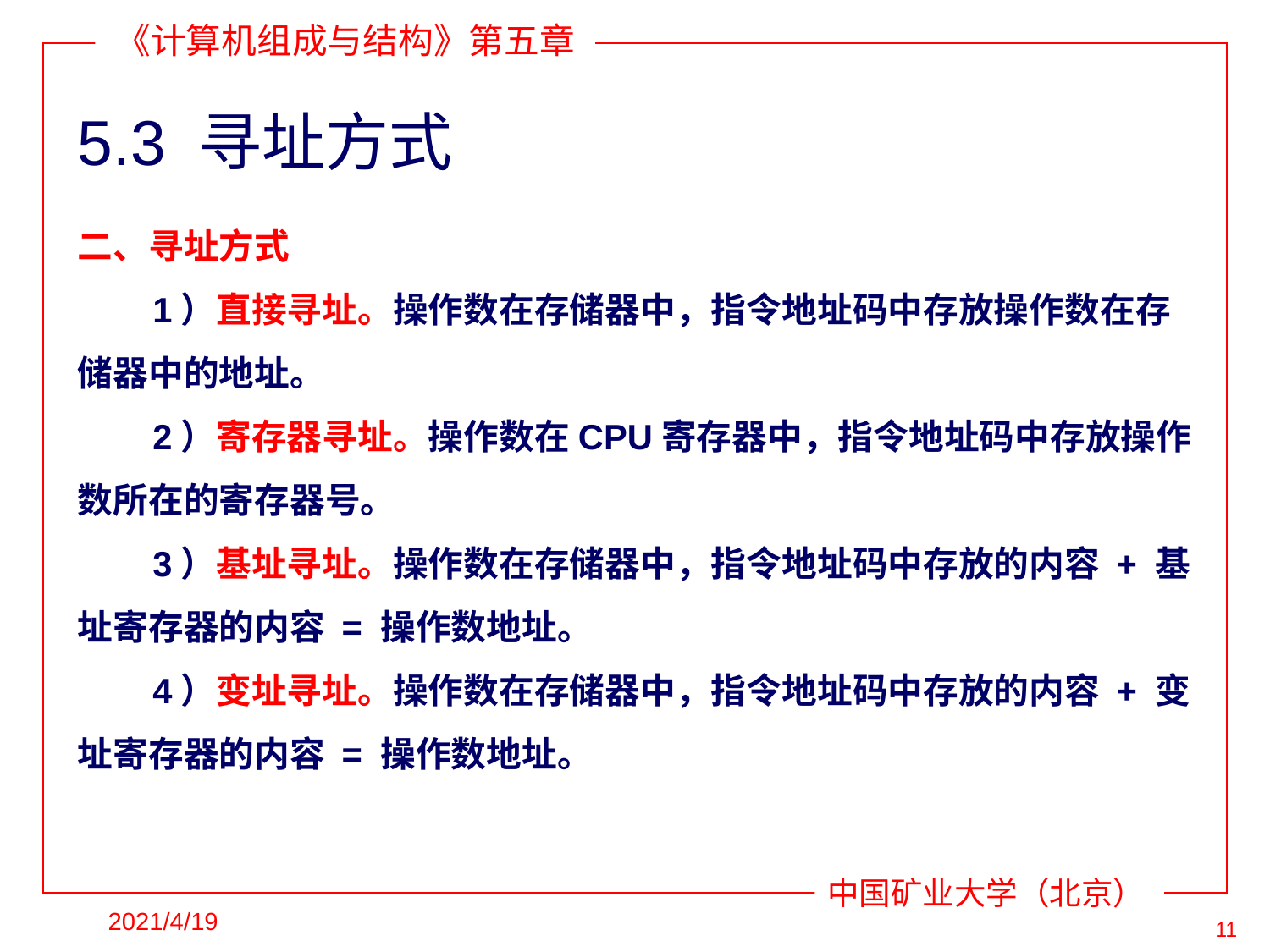

# 5.3 寻址方式
二、寻址方式
1）直接寻址。操作数在存储器中，指令地址码中存放操作数在存储器中的地址。
2）寄存器寻址。操作数在CPU寄存器中，指令地址码中存放操作数所在的寄存器号。
3）基址寻址。操作数在存储器中，指令地址码中存放的内容 + 基址寄存器的内容 = 操作数地址。
4）变址寻址。操作数在存储器中，指令地址码中存放的内容 + 变址寄存器的内容 = 操作数地址。

2021/4/19